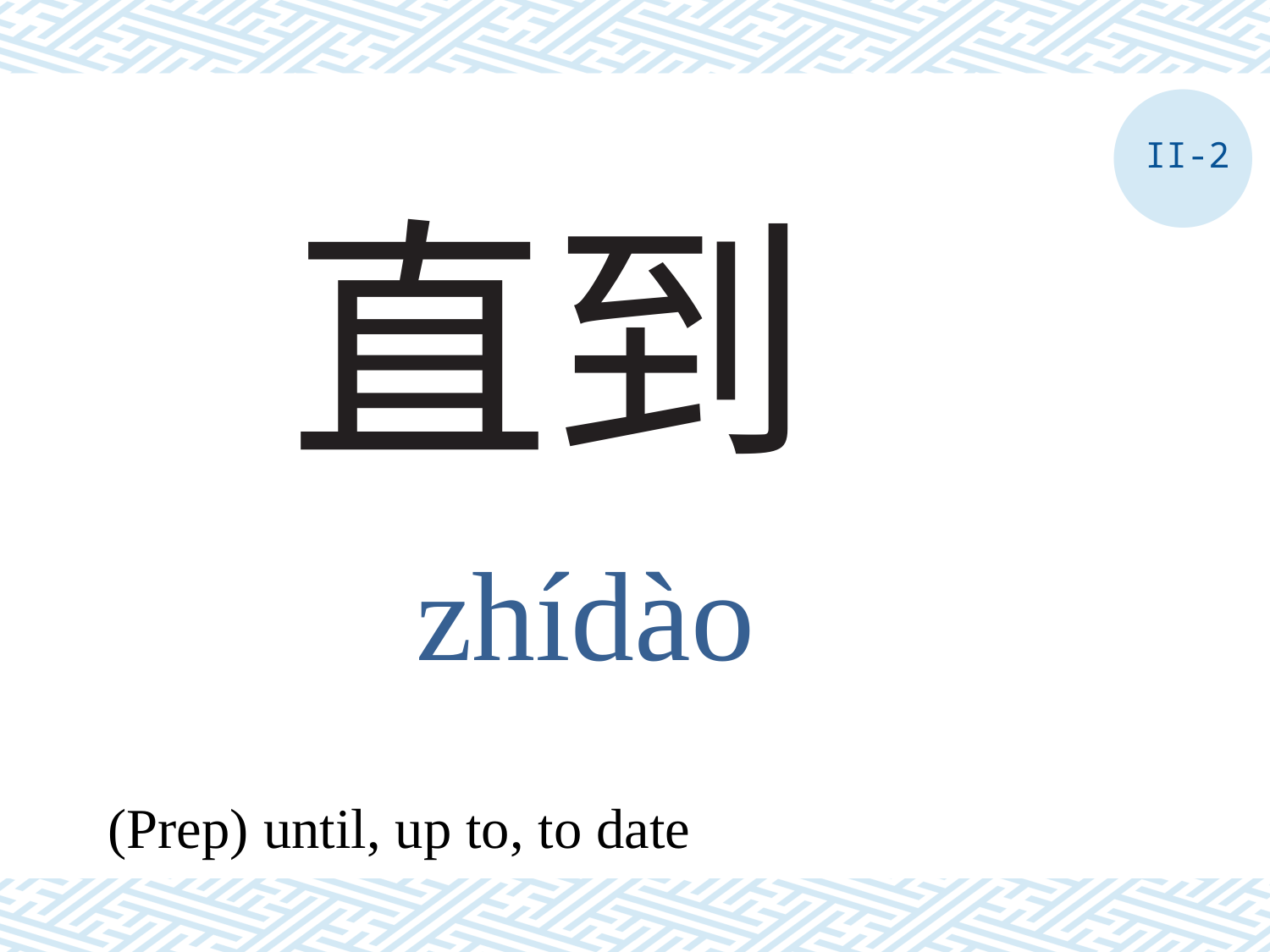

II-2

# 直到
zhídào
(Prep) until, up to, to date